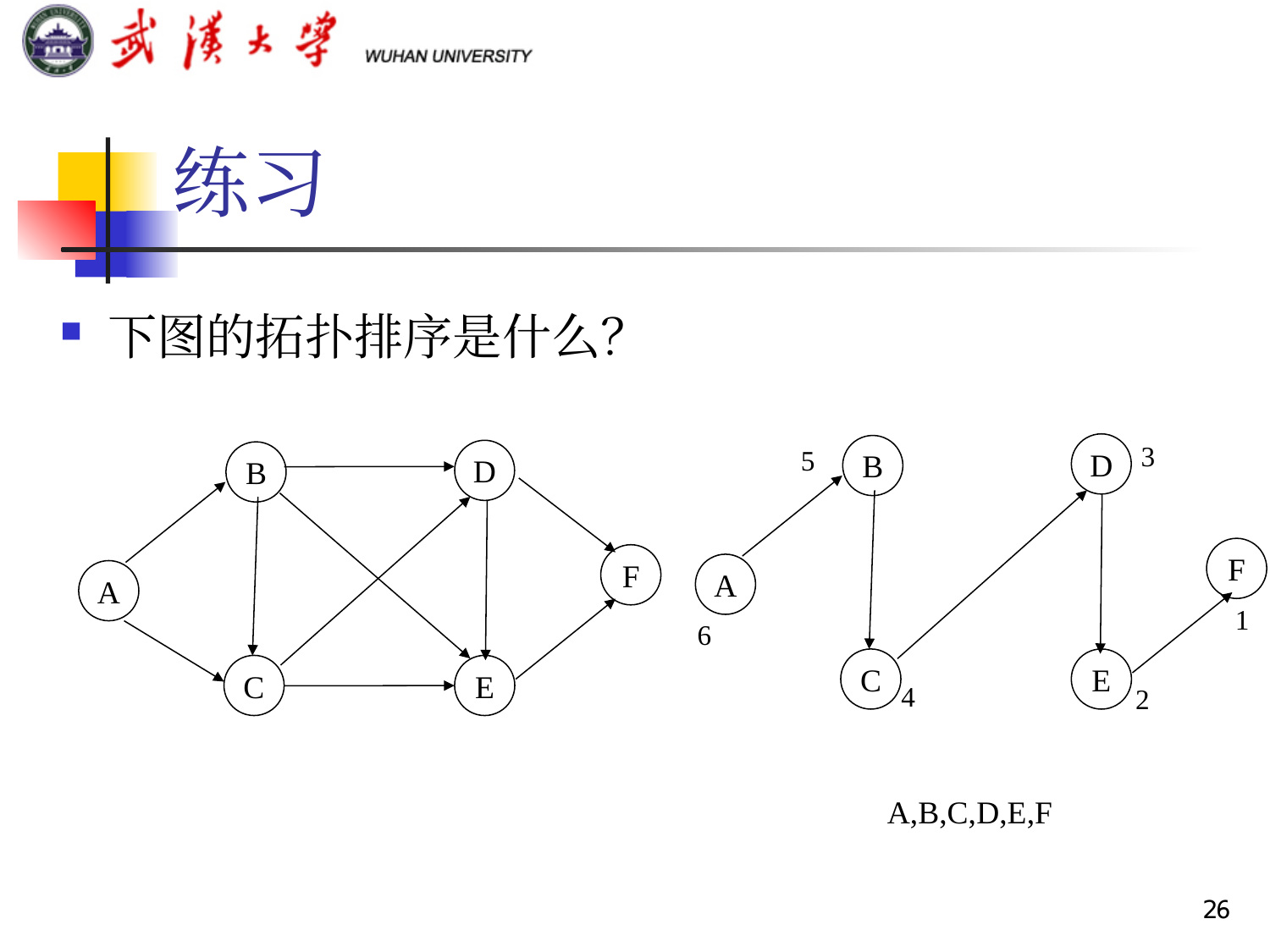

# 练习
下图的拓扑排序是什么？

3
D
B
5
D
B

F
F
A
A

1

6

C
E
C
E
4
2

A,B,C,D,E,F
26